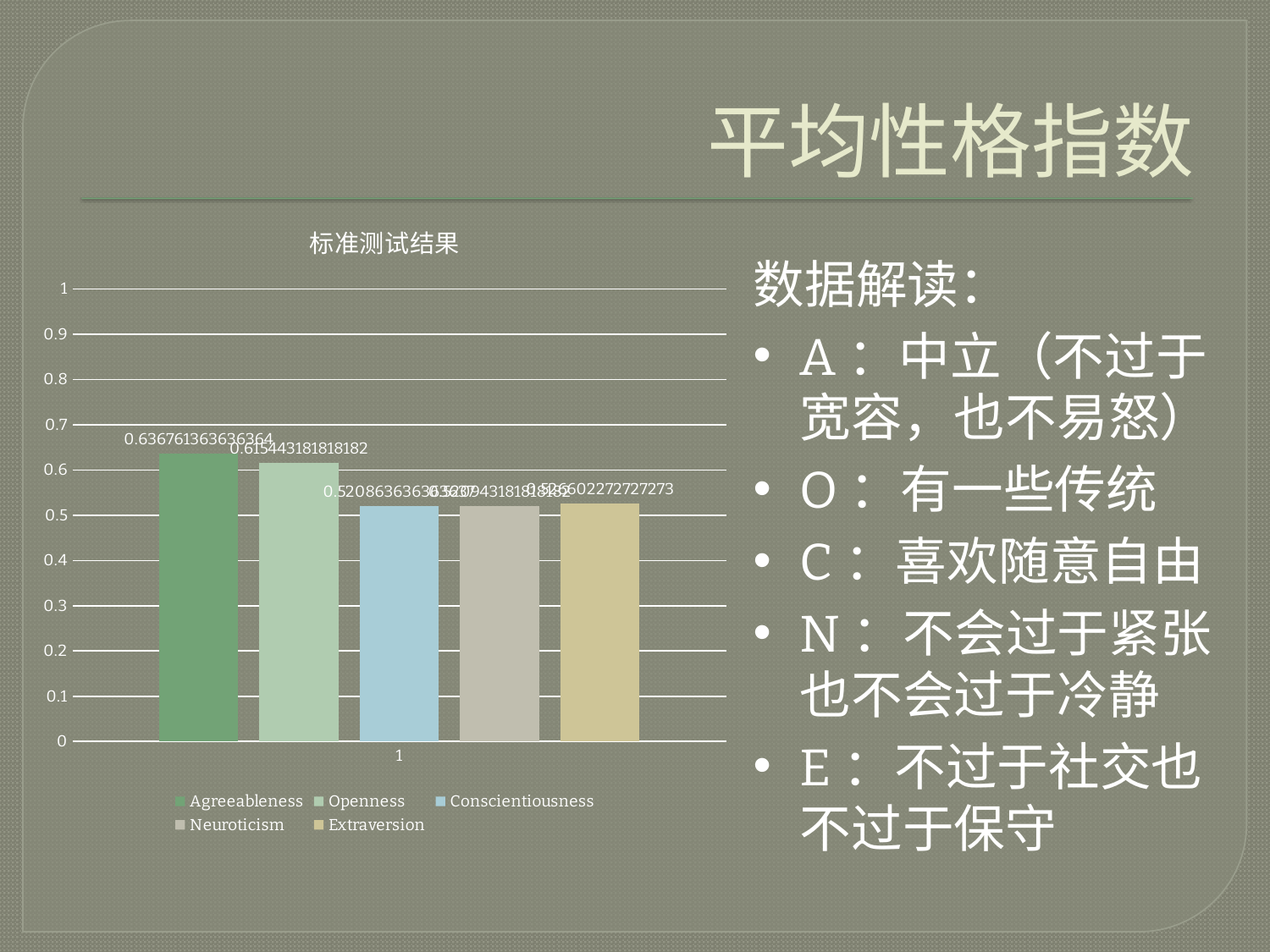

# 平均性格指数

### Chart: 标准测试结果

| Category |  |  |  |  |  |
|---|---|---|---|---|---|
数据解读：
A：中立（不过于宽容，也不易怒）
O：有一些传统
C：喜欢随意自由
N：不会过于紧张也不会过于冷静
E：不过于社交也不过于保守